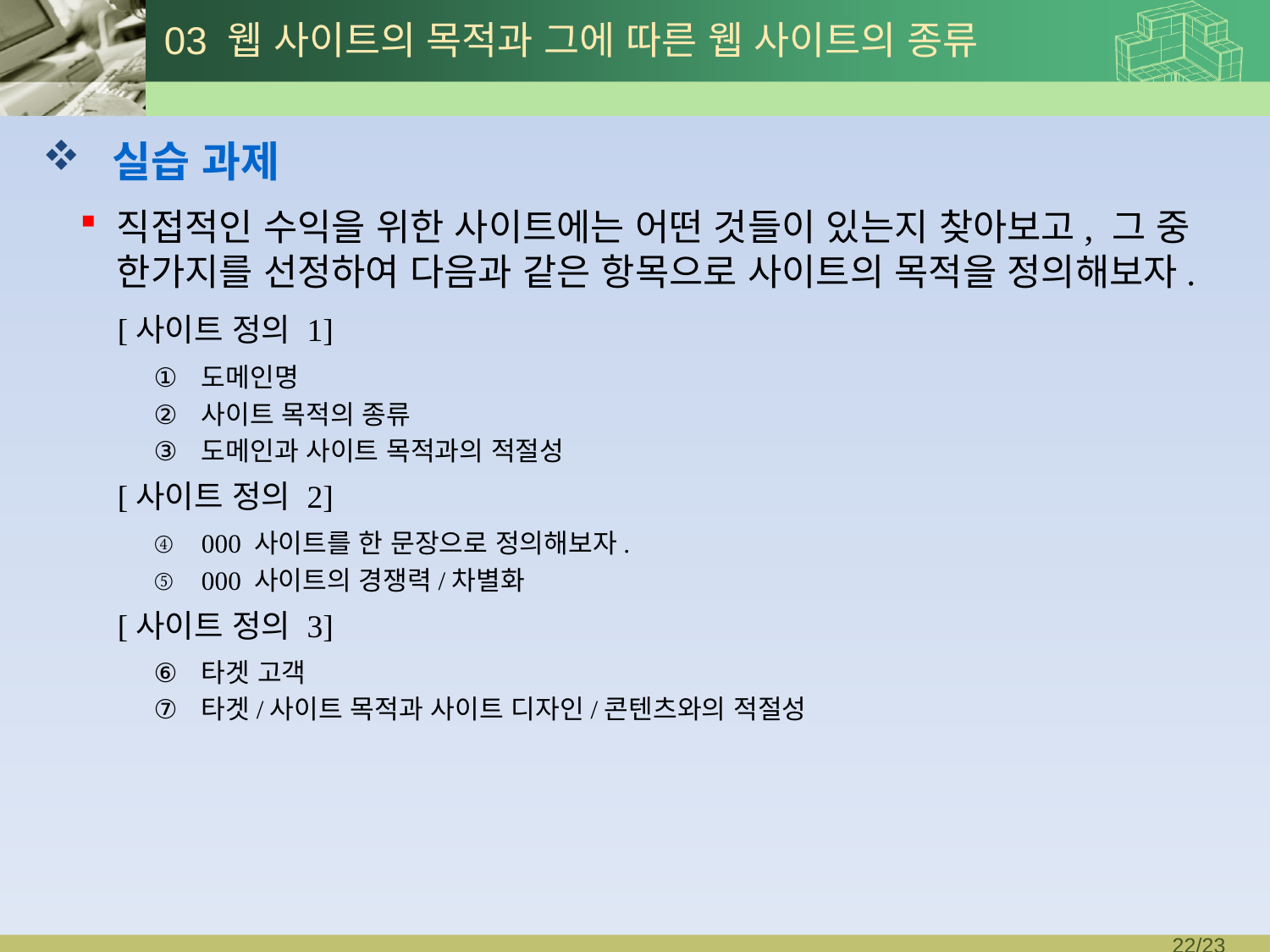

# 03 웹 사이트의 목적과 그에 따른 웹 사이트의 종류
 실습 과제
직접적인 수익을 위한 사이트에는 어떤 것들이 있는지 찾아보고, 그 중 한가지를 선정하여 다음과 같은 항목으로 사이트의 목적을 정의해보자.
[사이트 정의 1]
도메인명
사이트 목적의 종류
도메인과 사이트 목적과의 적절성
[사이트 정의 2]
000 사이트를 한 문장으로 정의해보자.
000 사이트의 경쟁력/차별화
[사이트 정의 3]
타겟 고객
타겟/사이트 목적과 사이트 디자인/콘텐츠와의 적절성